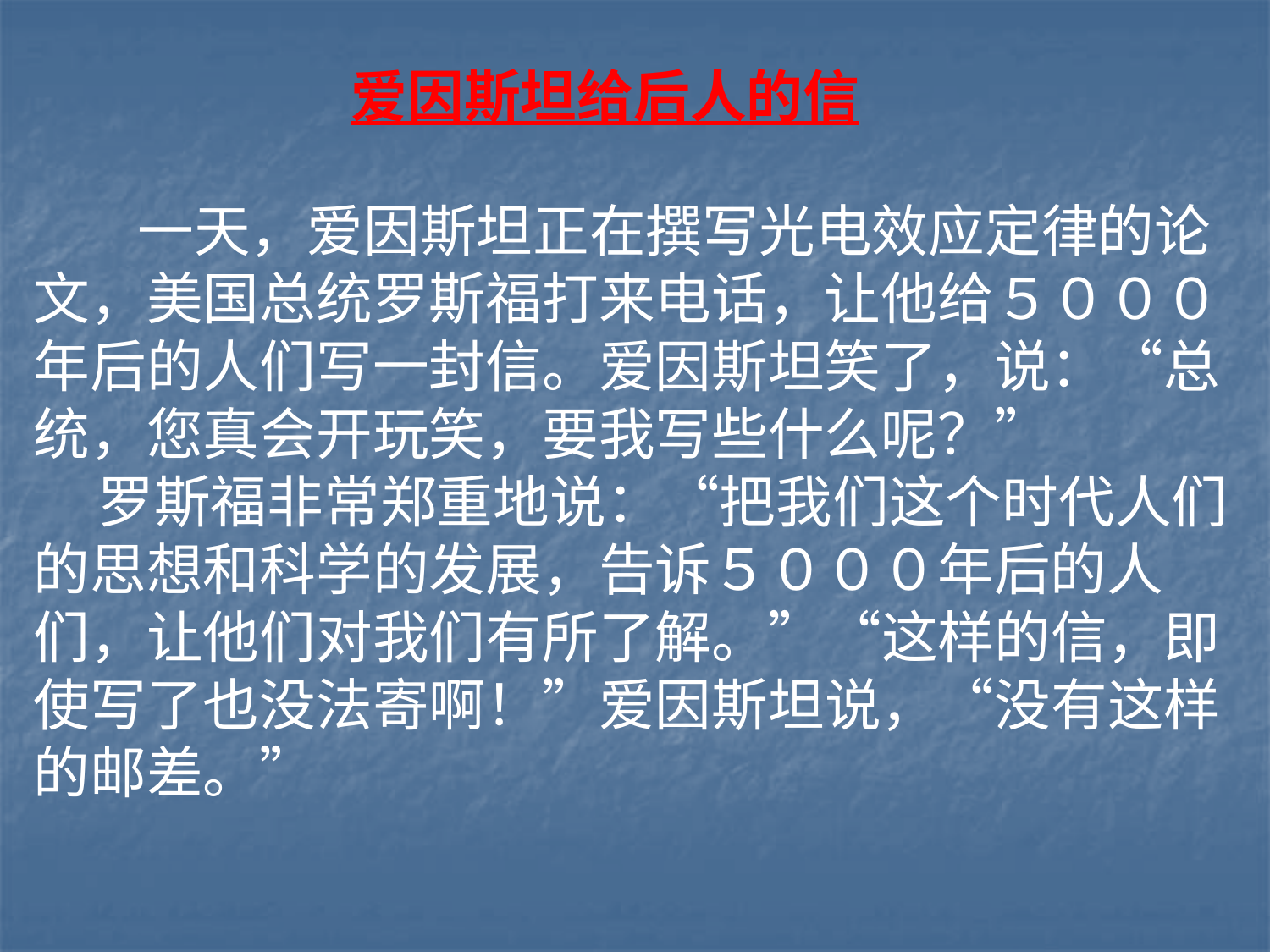

爱因斯坦给后人的信

       一天，爱因斯坦正在撰写光电效应定律的论文，美国总统罗斯福打来电话，让他给５０００年后的人们写一封信。爱因斯坦笑了，说：“总统，您真会开玩笑，要我写些什么呢？”
    罗斯福非常郑重地说：“把我们这个时代人们的思想和科学的发展，告诉５０００年后的人们，让他们对我们有所了解。”“这样的信，即使写了也没法寄啊！”爱因斯坦说，“没有这样的邮差。”